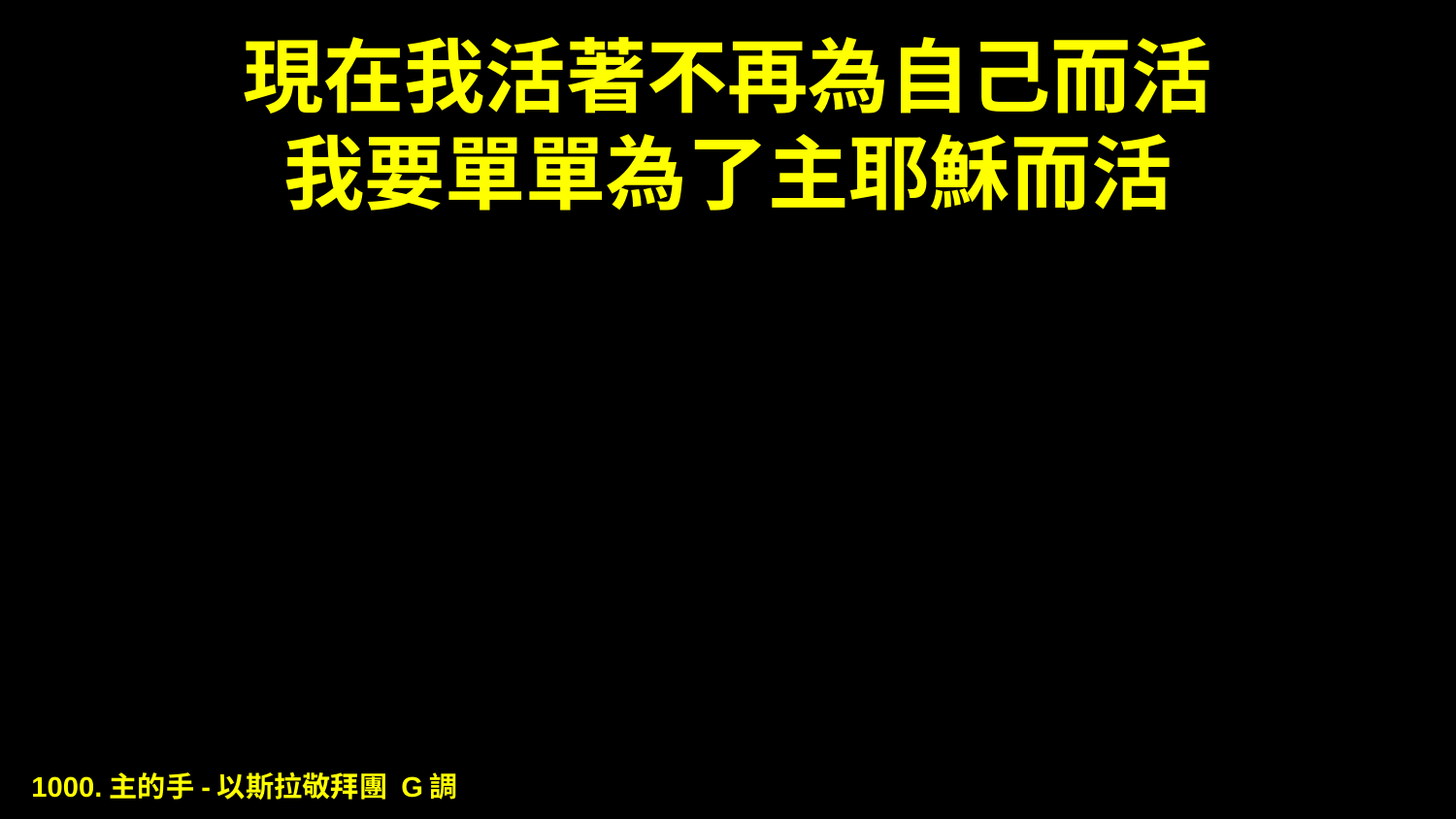

# 現在我活著不再為自己而活 我要單單為了主耶穌而活
1000.主的手-以斯拉敬拜團 G調